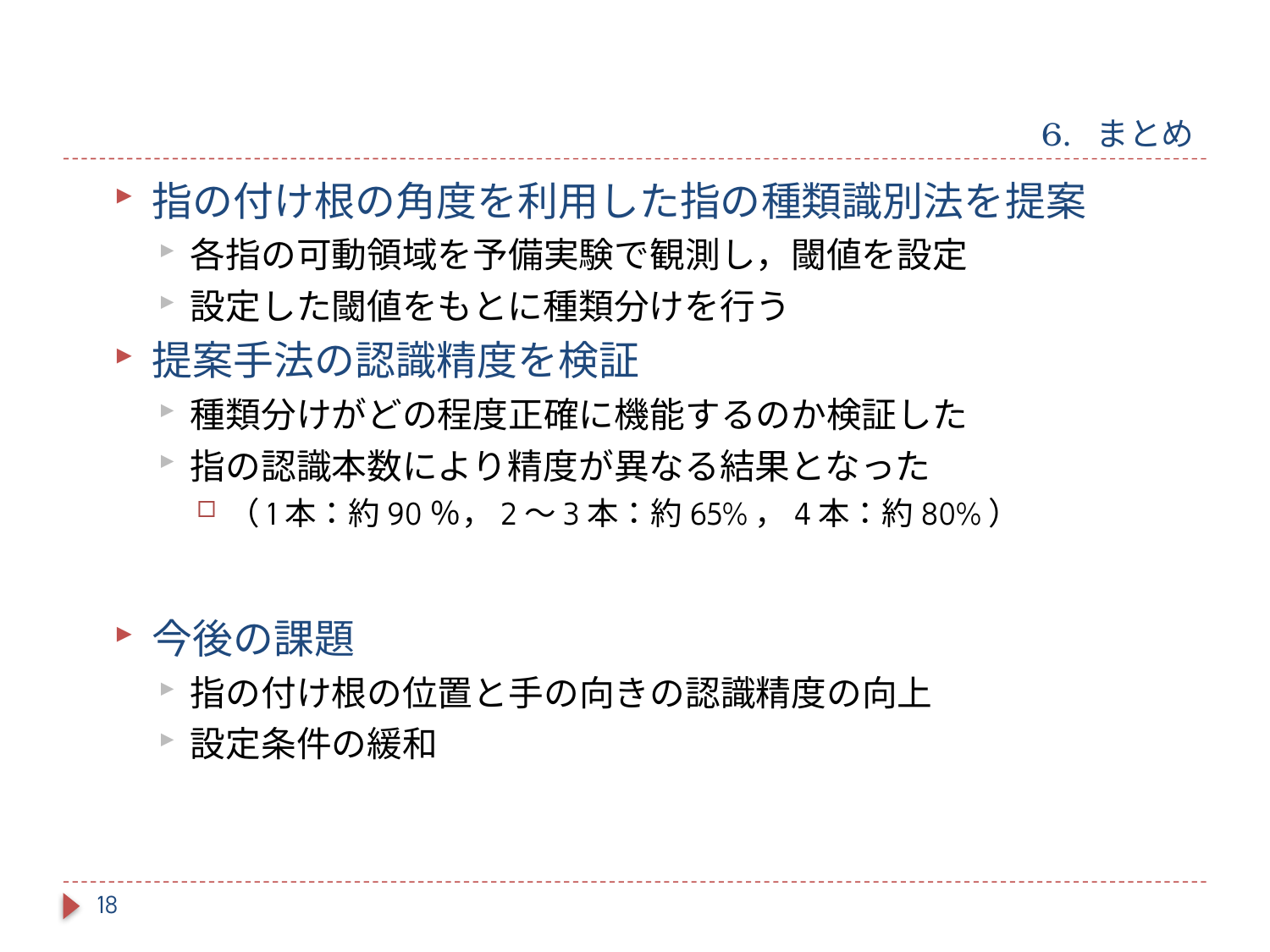

# 6. まとめ
指の付け根の角度を利用した指の種類識別法を提案
各指の可動領域を予備実験で観測し，閾値を設定
設定した閾値をもとに種類分けを行う
提案手法の認識精度を検証
種類分けがどの程度正確に機能するのか検証した
指の認識本数により精度が異なる結果となった
（1本：約90％，2～3本：約65%，4本：約80%）

今後の課題
指の付け根の位置と手の向きの認識精度の向上
設定条件の緩和

18